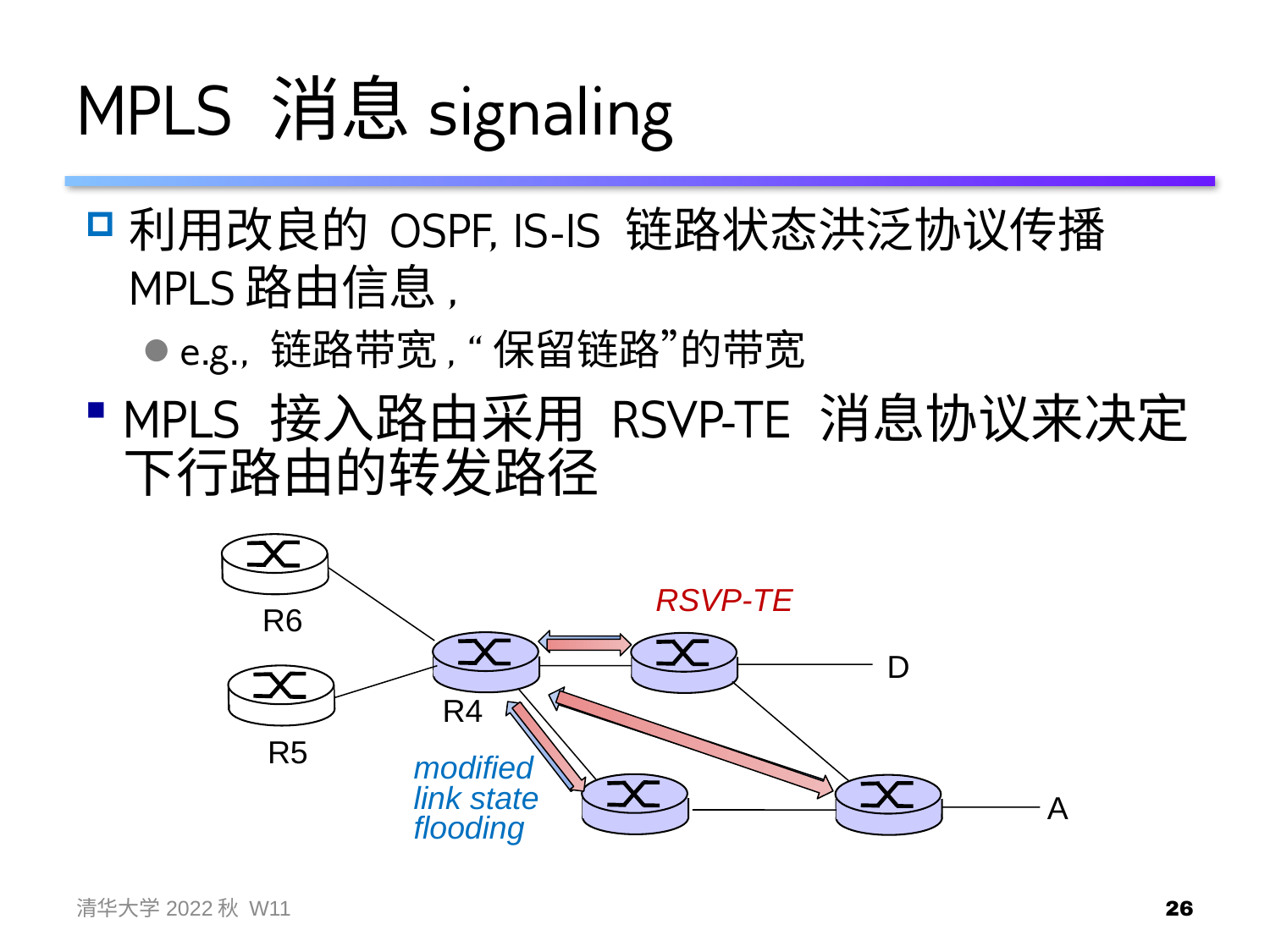

# MPLS 消息signaling
利用改良的 OSPF, IS-IS 链路状态洪泛协议传播MPLS路由信息,
e.g., 链路带宽, “保留链路”的带宽
MPLS 接入路由采用 RSVP-TE 消息协议来决定下行路由的转发路径

RSVP-TE

R6

modified
link state
flooding

D

R4

R5

A

清华大学2022秋 W11
26